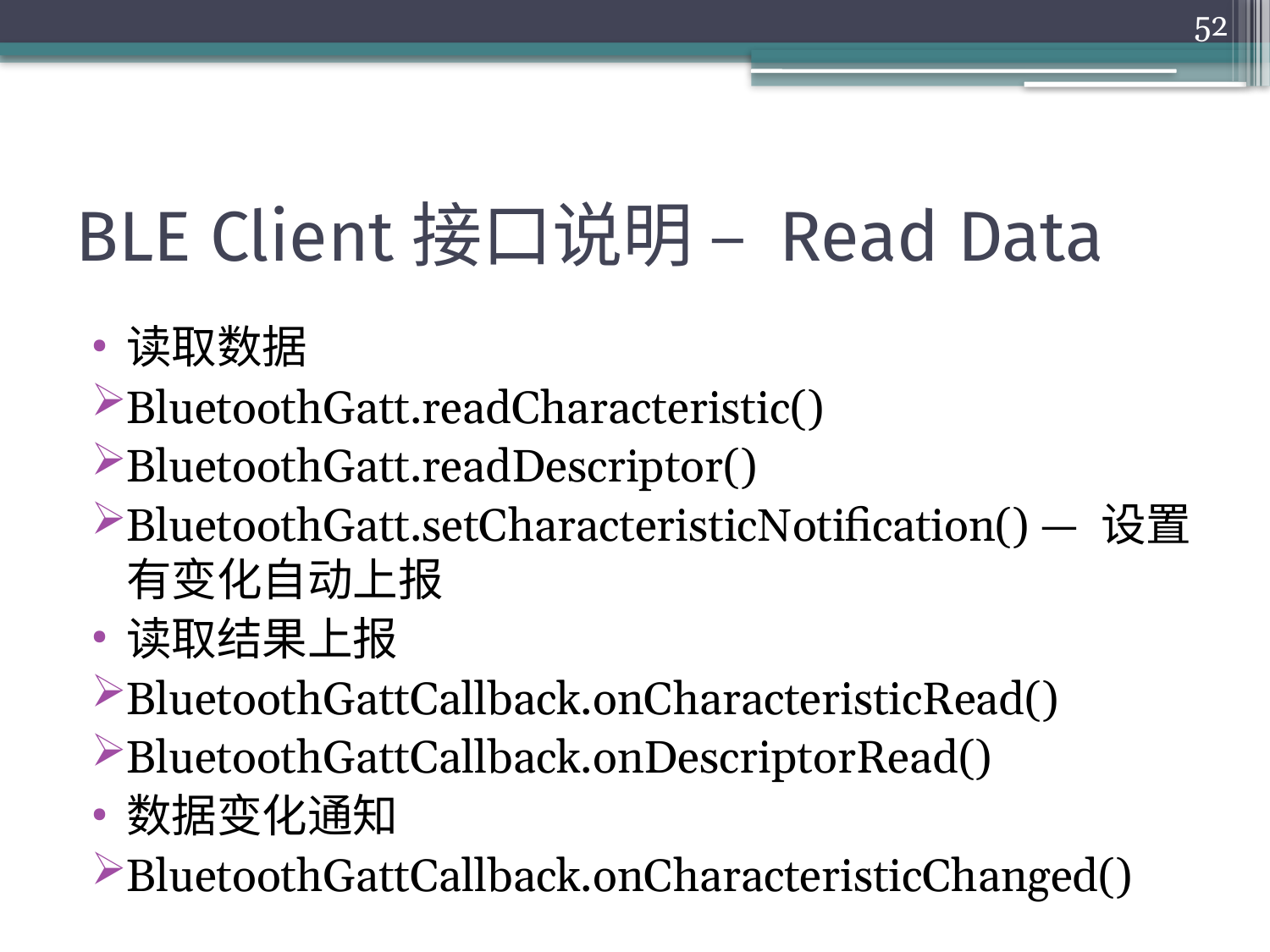

52
# BLE Client接口说明 – Read Data
读取数据
BluetoothGatt.readCharacteristic()
BluetoothGatt.readDescriptor()
BluetoothGatt.setCharacteristicNotification() — 设置有变化自动上报
读取结果上报
BluetoothGattCallback.onCharacteristicRead()
BluetoothGattCallback.onDescriptorRead()
数据变化通知
BluetoothGattCallback.onCharacteristicChanged()